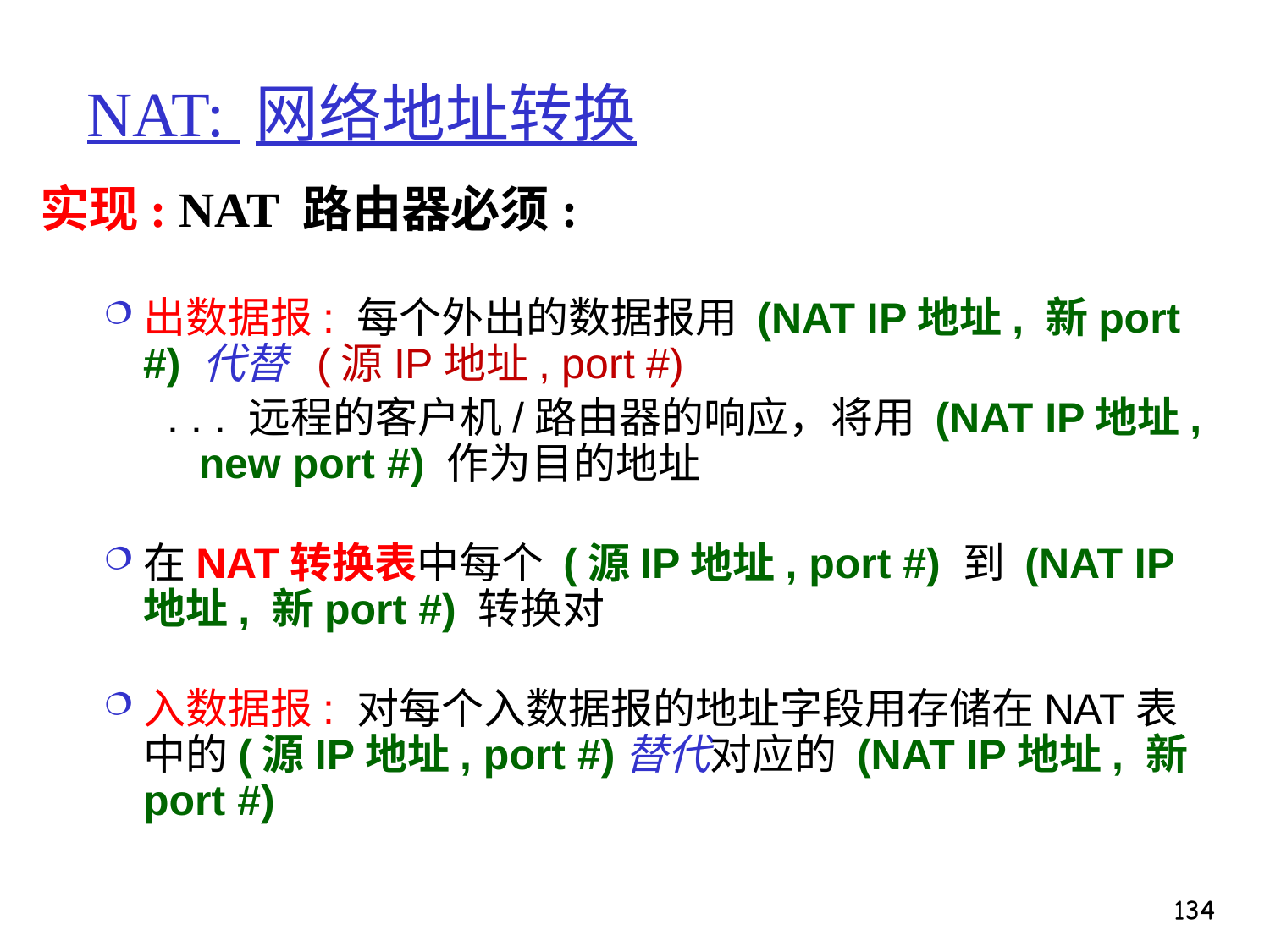

# NAT: 网络地址转换
实现: NAT 路由器必须:
出数据报: 每个外出的数据报用 (NAT IP地址, 新port #) 代替  (源IP地址, port #)
. . . 远程的客户机/路由器的响应，将用 (NAT IP地址, new port #) 作为目的地址
在NAT转换表中每个 (源IP地址, port #) 到 (NAT IP地址, 新port #) 转换对
入数据报: 对每个入数据报的地址字段用存储在NAT表中的(源IP地址, port #)替代对应的 (NAT IP地址, 新port #)
134